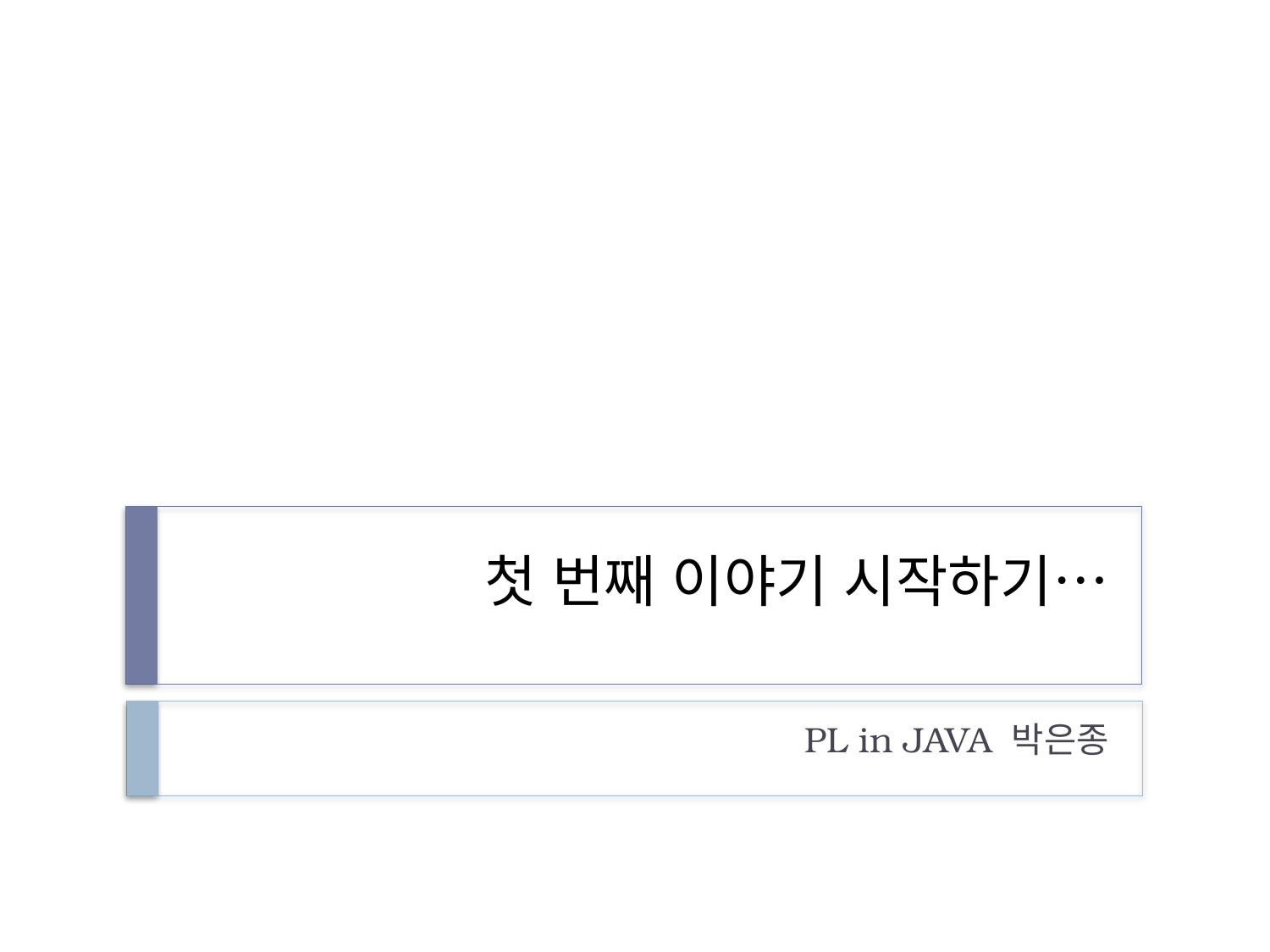

# 첫 번째 이야기 시작하기…
PL in JAVA 박은종